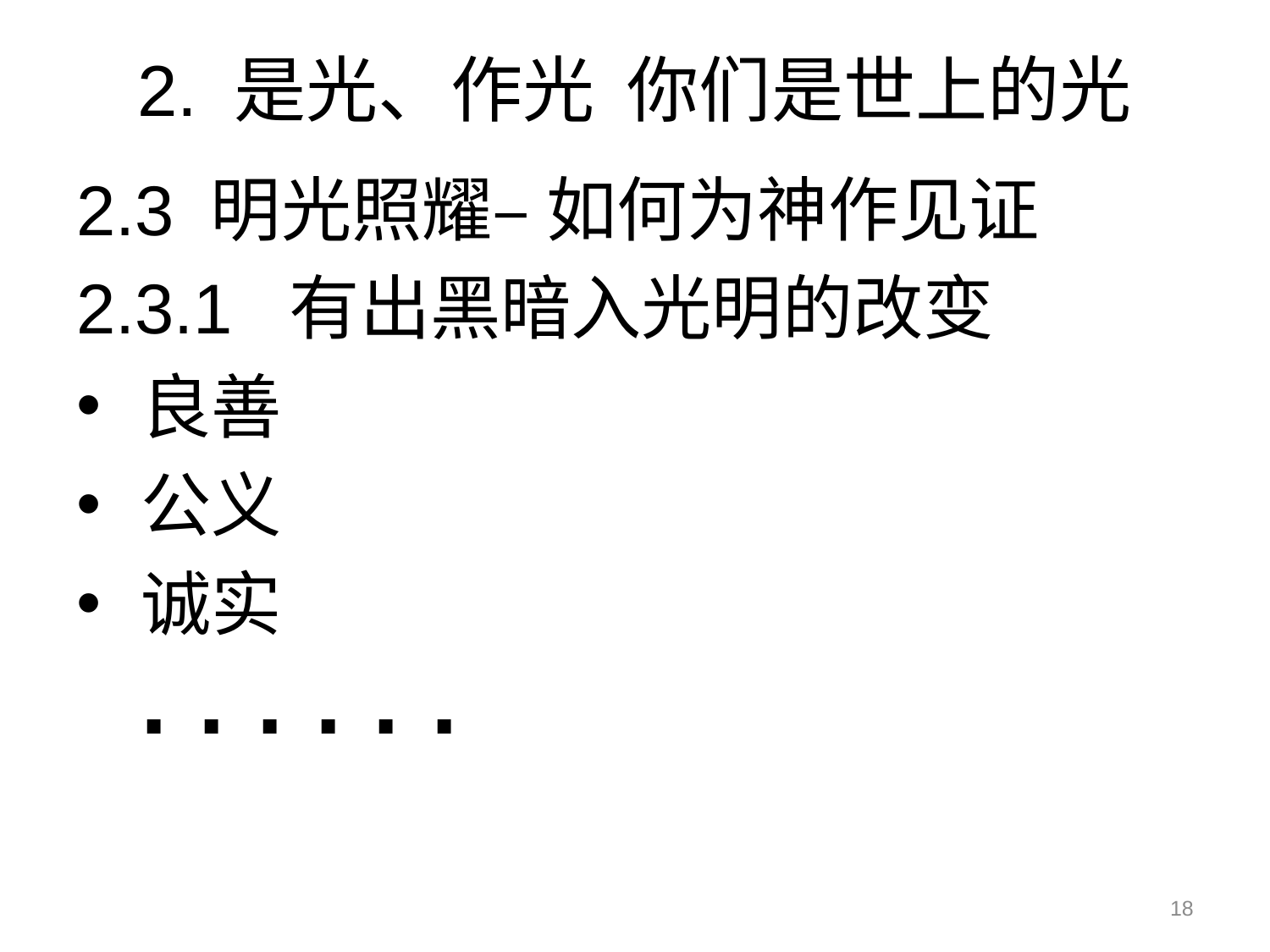

# 2. 是光、作光  你们是世上的光
2.3 明光照耀– 如何为神作见证
2.3.1  有出黑暗入光明的改变
良善
公义
诚实
	· · · · · ·

18